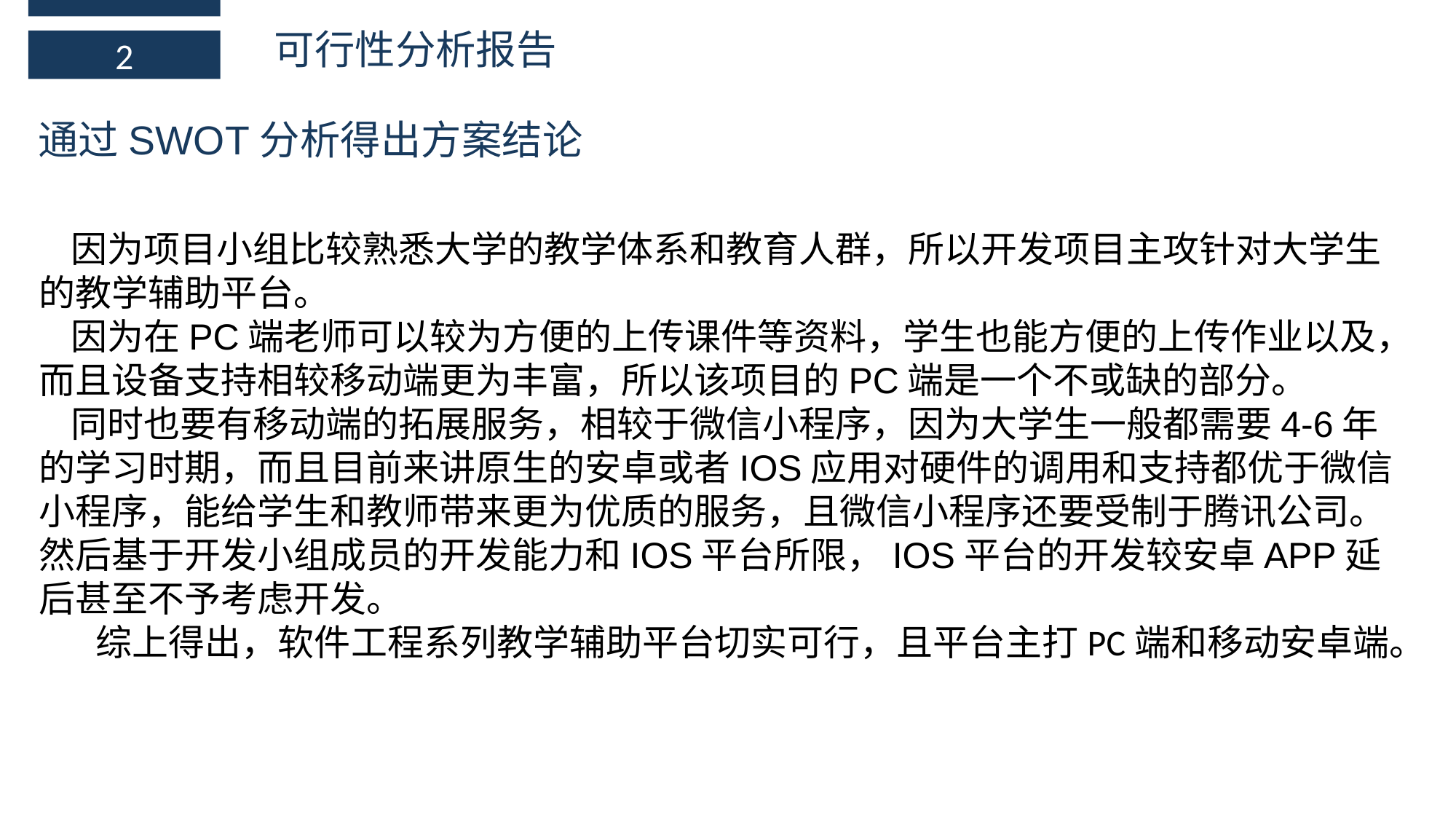

可行性分析报告
2
通过SWOT分析得出方案结论
因为项目小组比较熟悉大学的教学体系和教育人群，所以开发项目主攻针对大学生的教学辅助平台。
因为在PC端老师可以较为方便的上传课件等资料，学生也能方便的上传作业以及，而且设备支持相较移动端更为丰富，所以该项目的PC端是一个不或缺的部分。
同时也要有移动端的拓展服务，相较于微信小程序，因为大学生一般都需要4-6年的学习时期，而且目前来讲原生的安卓或者IOS应用对硬件的调用和支持都优于微信小程序，能给学生和教师带来更为优质的服务，且微信小程序还要受制于腾讯公司。然后基于开发小组成员的开发能力和IOS平台所限，IOS平台的开发较安卓APP延后甚至不予考虑开发。
  综上得出，软件工程系列教学辅助平台切实可行，且平台主打PC端和移动安卓端。